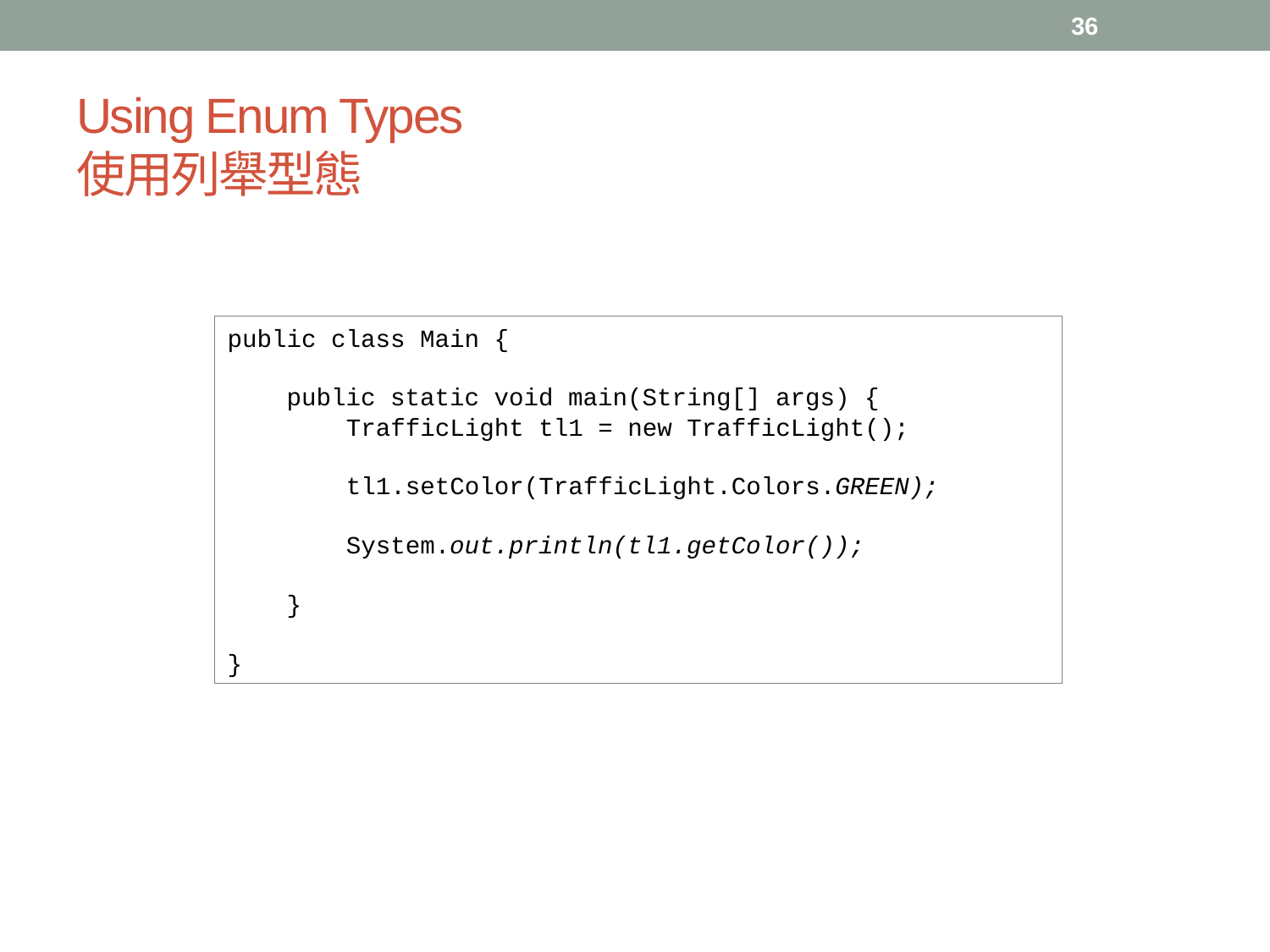

36
# Using Enum Types 使用列舉型態
public class Main {

    public static void main(String[] args) {
        TrafficLight tl1 = new TrafficLight();

        tl1.setColor(TrafficLight.Colors.GREEN);

        System.out.println(tl1.getColor());

    }

}